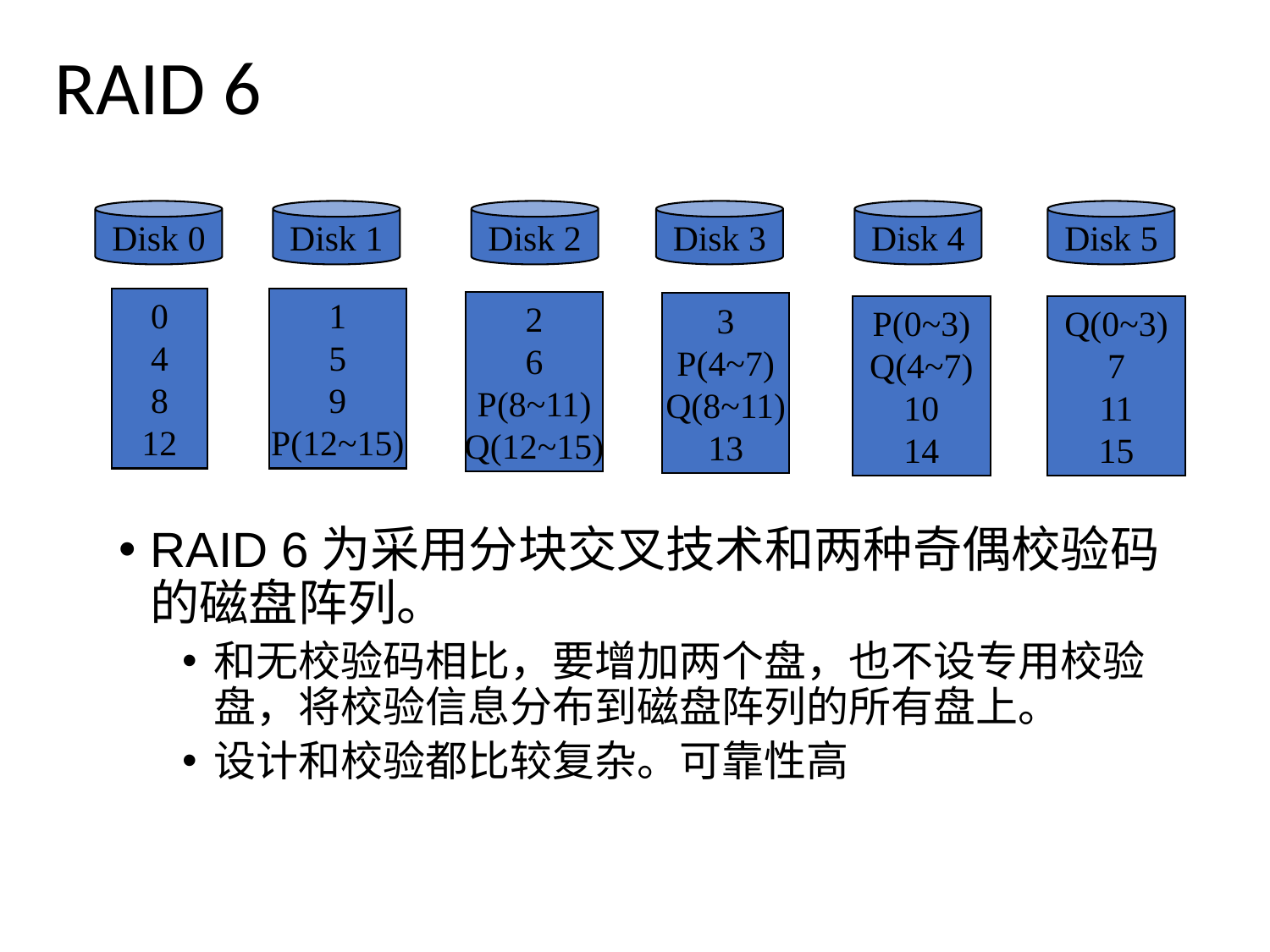

# RAID 6
Disk 0
Disk 1
Disk 2
Disk 3
Disk 4
Disk 5
0
4
8
12
1
5
9
P(12~15)
2
6
P(8~11)
Q(12~15)
3
P(4~7)
Q(8~11)
13
P(0~3)
Q(4~7)
10
14
Q(0~3)
7
11
15
RAID 6为采用分块交叉技术和两种奇偶校验码的磁盘阵列。
和无校验码相比，要增加两个盘，也不设专用校验盘，将校验信息分布到磁盘阵列的所有盘上。
设计和校验都比较复杂。可靠性高